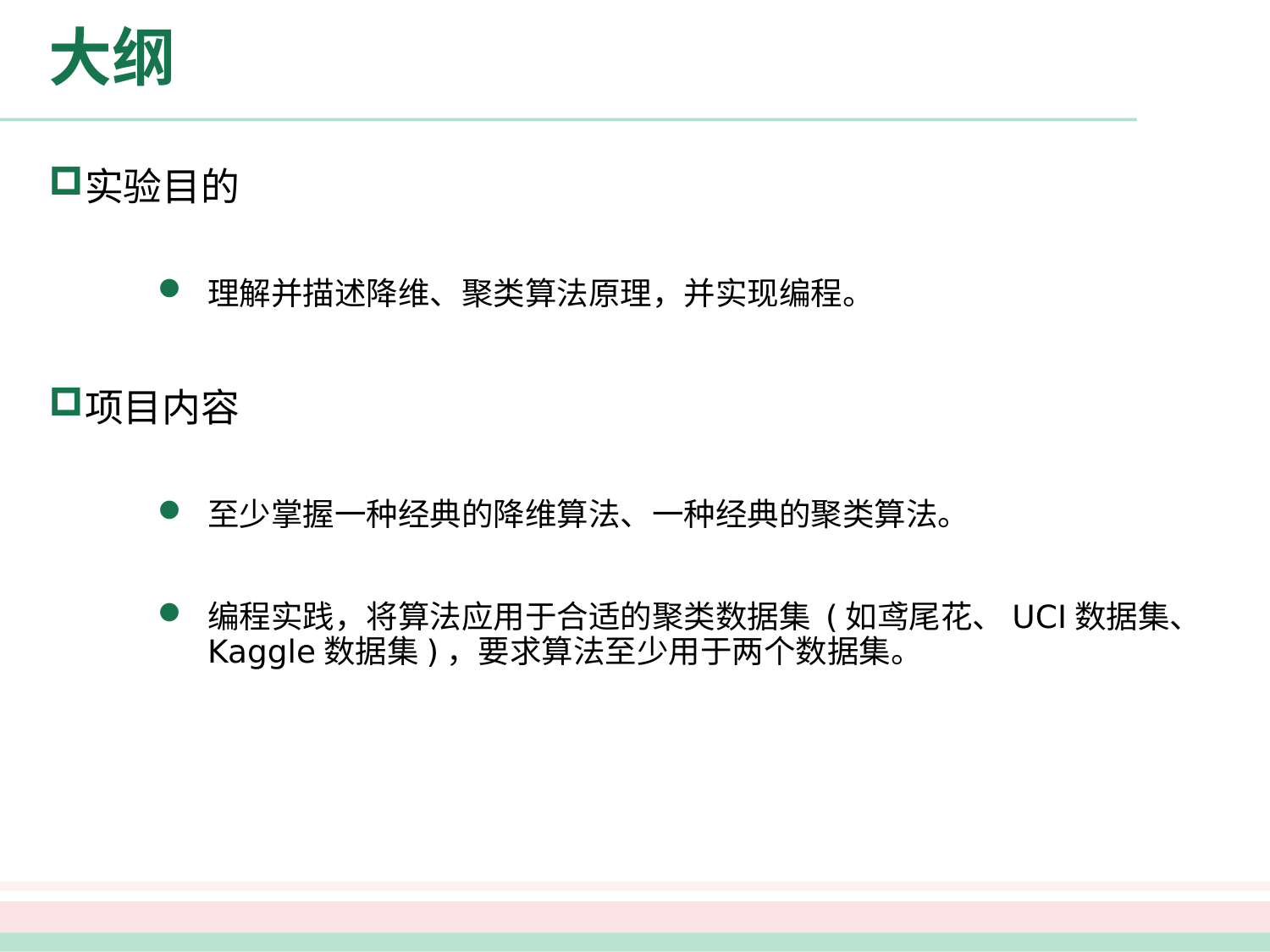

# 大纲
实验目的

理解并描述降维、聚类算法原理，并实现编程。

项目内容

至少掌握一种经典的降维算法、一种经典的聚类算法。

编程实践，将算法应用于合适的聚类数据集 (如鸢尾花、UCI数据集、Kaggle数据集)，要求算法至少用于两个数据集。